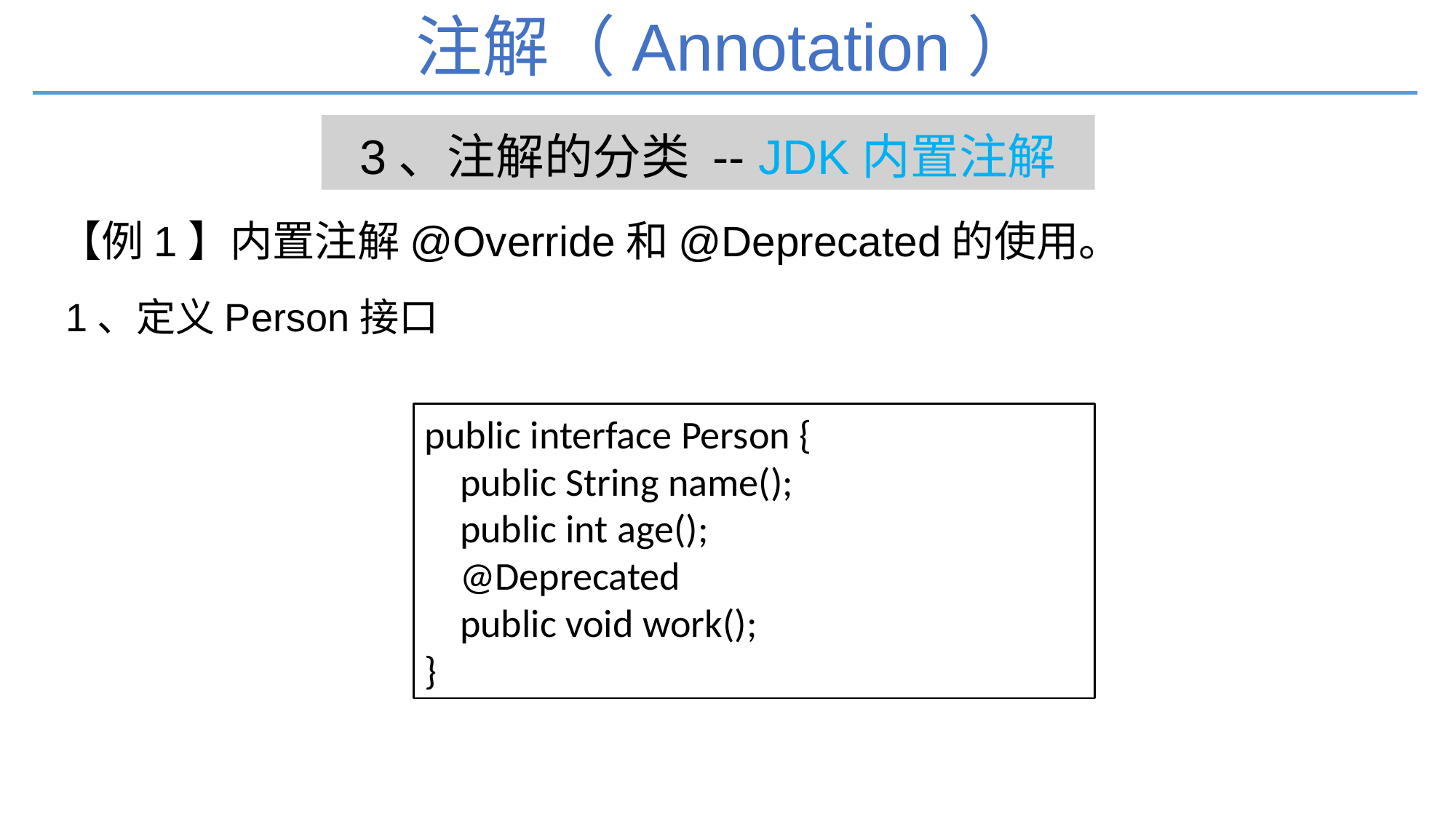

# 注解（Annotation）
3、注解的分类 -- JDK内置注解
【例1】内置注解@Override和@Deprecated的使用。
1、定义Person接口
public interface Person {
    public String name();
    public int age();
    @Deprecated
    public void work();
}